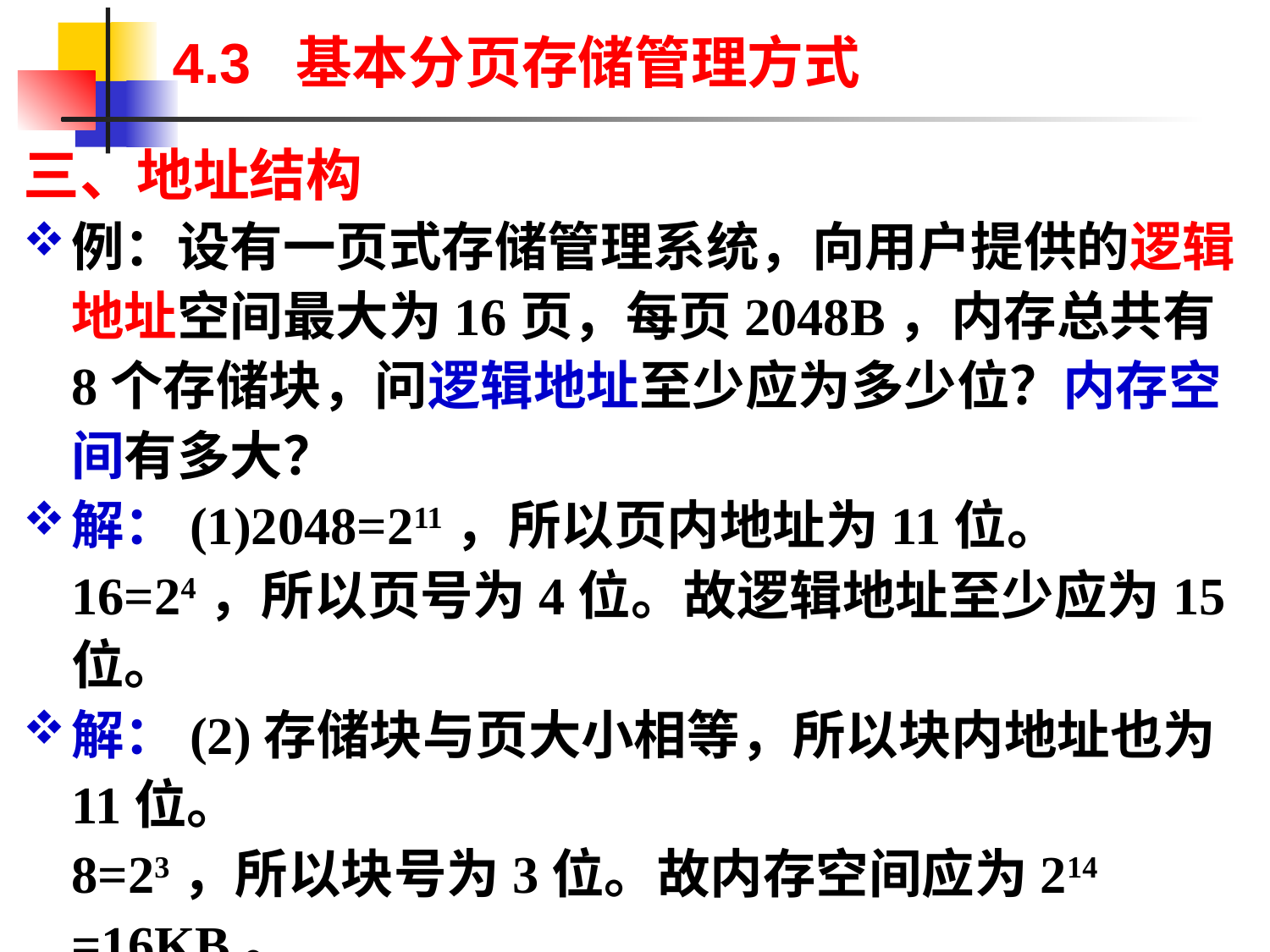

# 4.3  基本分页存储管理方式
三、地址结构
例：设有一页式存储管理系统，向用户提供的逻辑地址空间最大为16页，每页2048B，内存总共有8个存储块，问逻辑地址至少应为多少位？内存空间有多大？
解：(1)2048=211，所以页内地址为11位。
16=24，所以页号为4位。故逻辑地址至少应为15位。
解：(2)存储块与页大小相等，所以块内地址也为11位。
8=23，所以块号为3位。故内存空间应为214 =16KB。